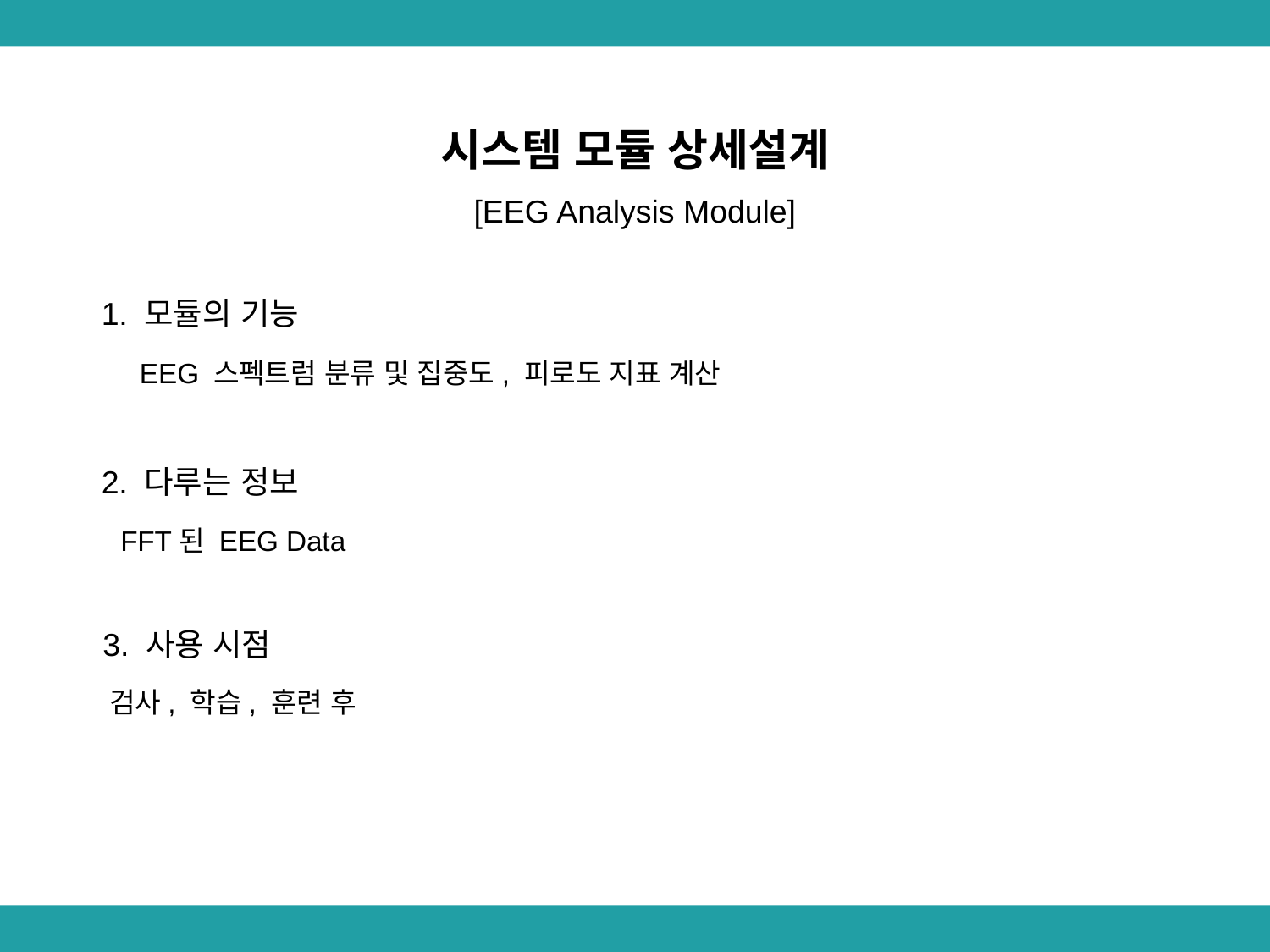

시스템 모듈 상세설계
[EEG Analysis Module]
          1. 모듈의 기능
	EEG 스펙트럼 분류 및 집중도, 피로도 지표 계산
          2. 다루는 정보
              FFT된 EEG Data
          3. 사용 시점
              검사, 학습, 훈련 후